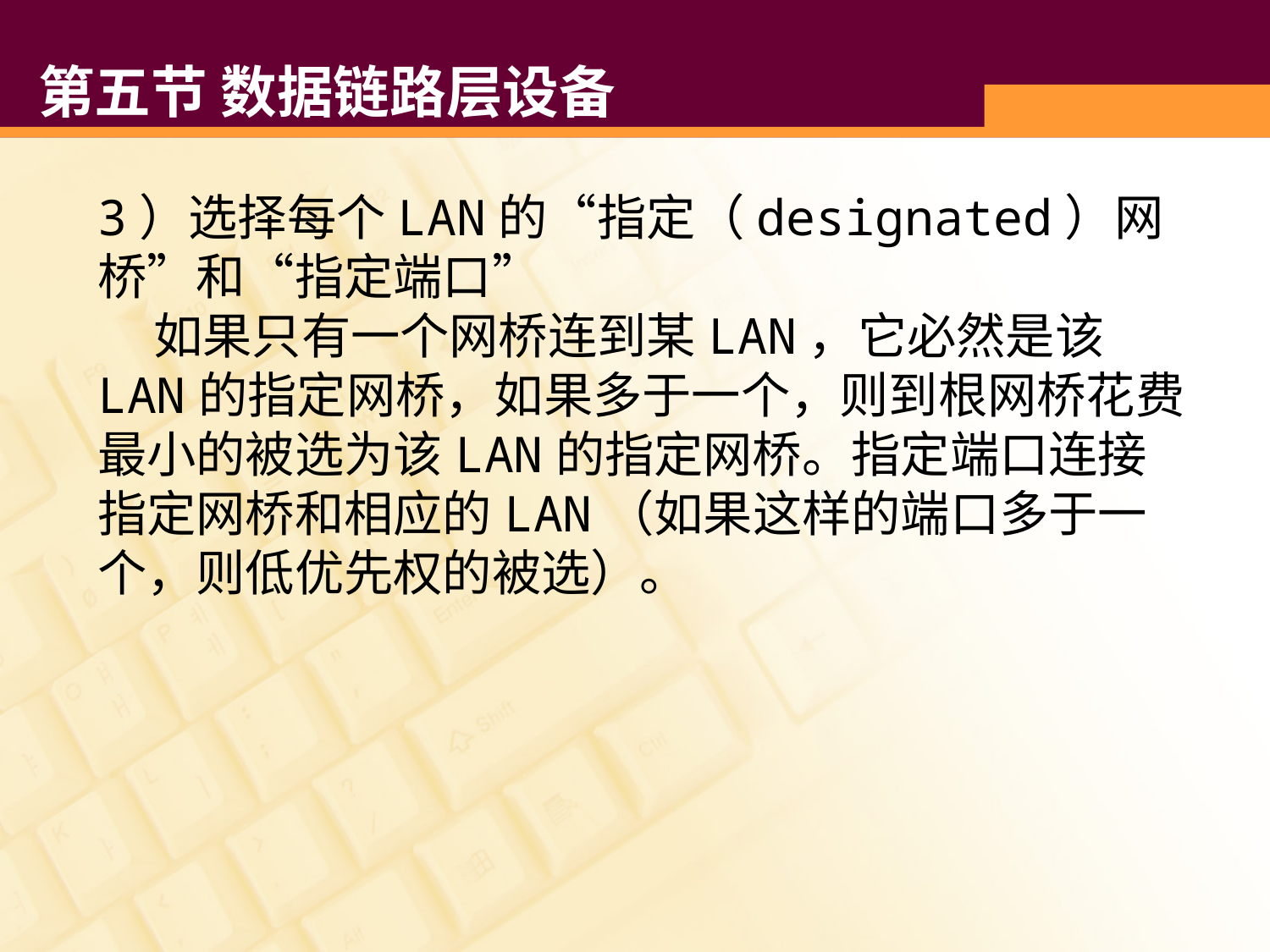

# 第五节 数据链路层设备
3）选择每个LAN的“指定（designated）网桥”和“指定端口”
    如果只有一个网桥连到某LAN，它必然是该LAN的指定网桥，如果多于一个，则到根网桥花费最小的被选为该LAN的指定网桥。指定端口连接指定网桥和相应的LAN（如果这样的端口多于一个，则低优先权的被选）。